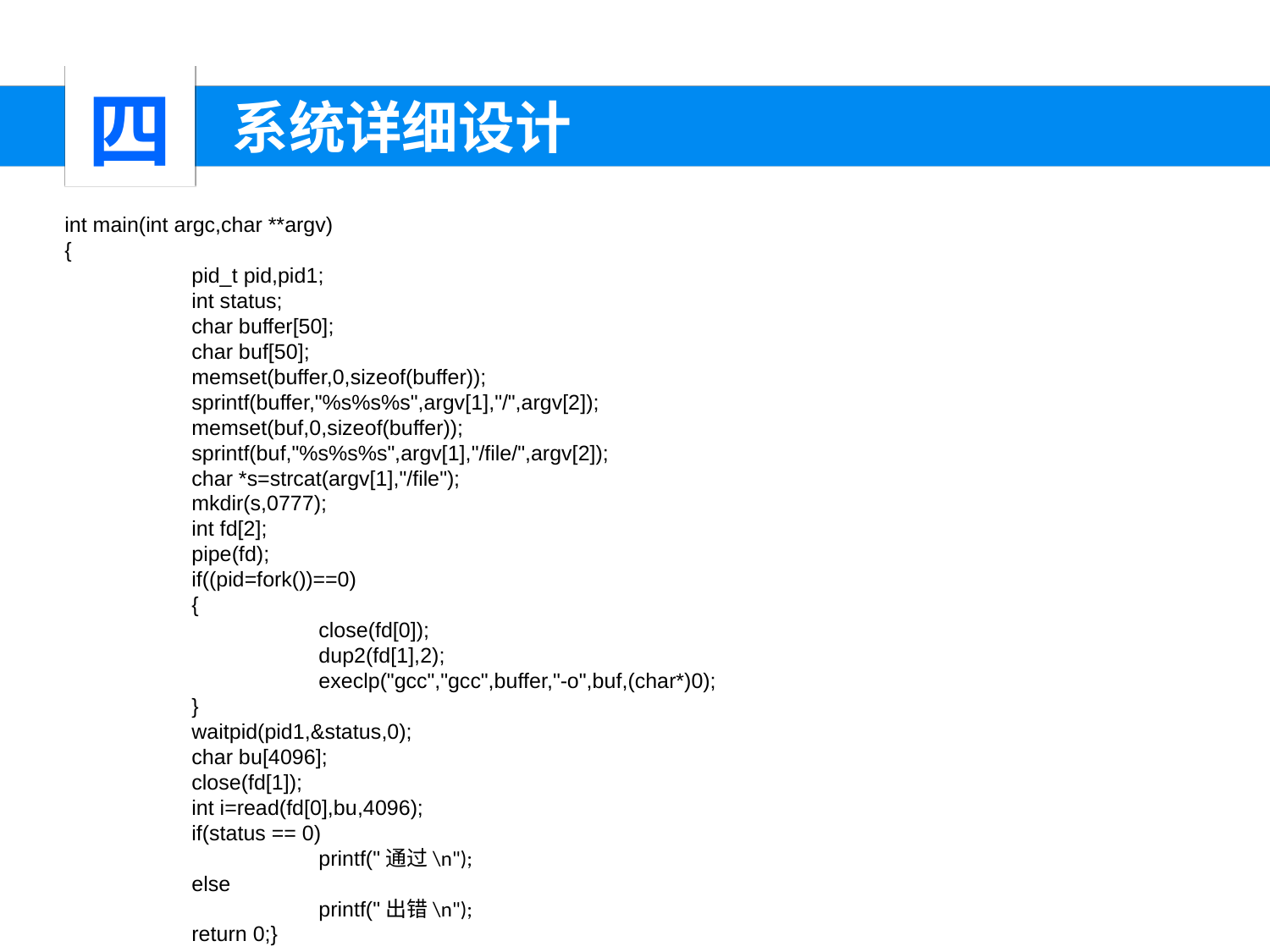

四
                系统详细设计
int main(int argc,char **argv)
{
	pid_t pid,pid1;
	int status;
	char buffer[50];
	char buf[50];
	memset(buffer,0,sizeof(buffer));
	sprintf(buffer,"%s%s%s",argv[1],"/",argv[2]);
	memset(buf,0,sizeof(buffer));
	sprintf(buf,"%s%s%s",argv[1],"/file/",argv[2]);
	char *s=strcat(argv[1],"/file");
	mkdir(s,0777);
	int fd[2];
	pipe(fd);
	if((pid=fork())==0)
	{
		close(fd[0]);
		dup2(fd[1],2);
		execlp("gcc","gcc",buffer,"-o",buf,(char*)0);
	}
	waitpid(pid1,&status,0);
	char bu[4096];
	close(fd[1]);
	int i=read(fd[0],bu,4096);
	if(status == 0)
		printf("通过\n");
	else
		printf("出错\n");
	return 0;}